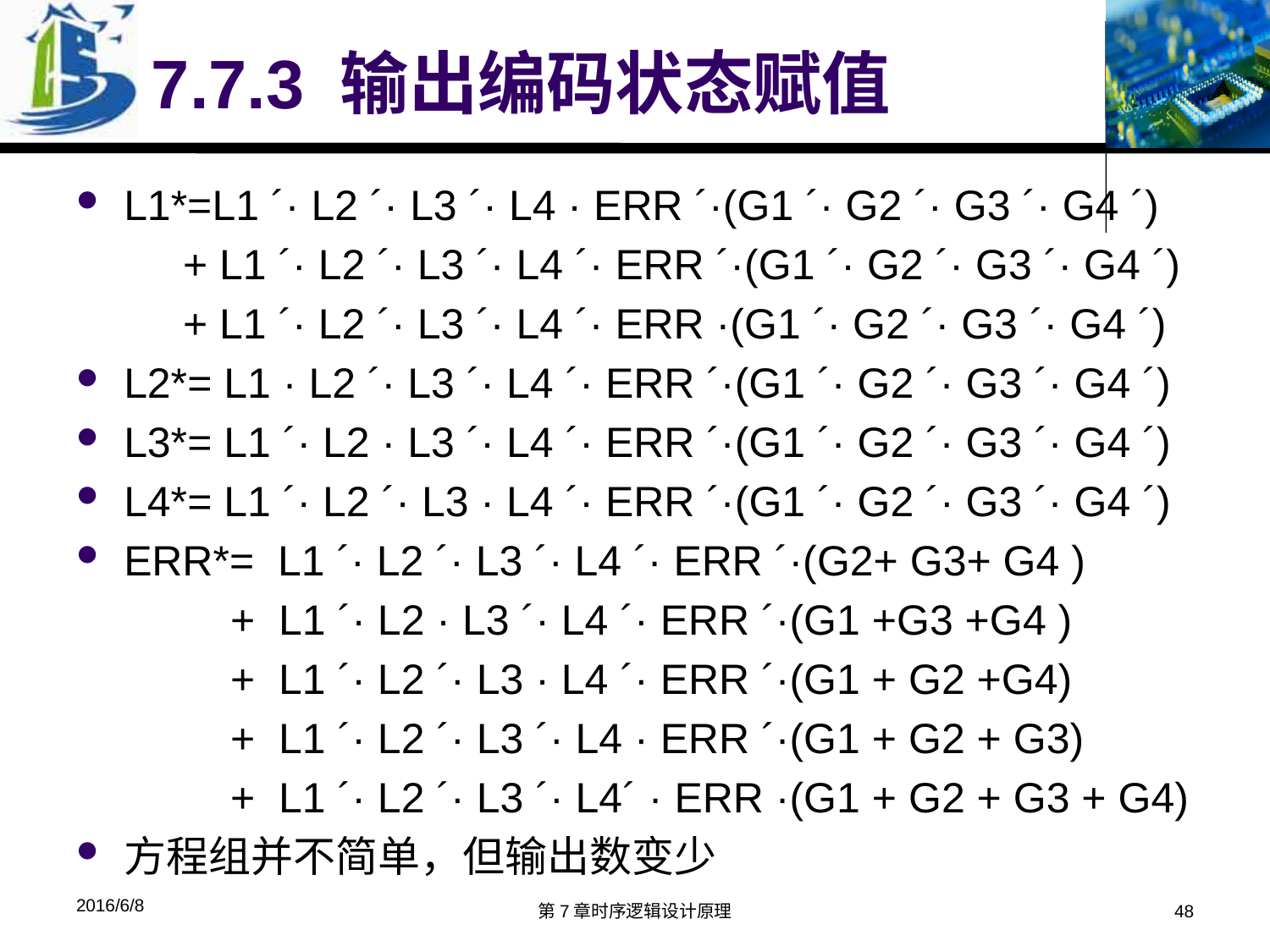

# 7.7.3 输出编码状态赋值
L1*=L1 ´· L2 ´· L3 ´· L4 · ERR ´·(G1 ´· G2 ´· G3 ´· G4 ´)
         + L1 ´· L2 ´· L3 ´· L4 ´· ERR ´·(G1 ´· G2 ´· G3 ´· G4 ´)
         + L1 ´· L2 ´· L3 ´· L4 ´· ERR ·(G1 ´· G2 ´· G3 ´· G4 ´)
L2*= L1 · L2 ´· L3 ´· L4 ´· ERR ´·(G1 ´· G2 ´· G3 ´· G4 ´)
L3*= L1 ´· L2 · L3 ´· L4 ´· ERR ´·(G1 ´· G2 ´· G3 ´· G4 ´)
L4*= L1 ´· L2 ´· L3 · L4 ´· ERR ´·(G1 ´· G2 ´· G3 ´· G4 ´)
ERR*=  L1 ´· L2 ´· L3 ´· L4 ´· ERR ´·(G2+ G3+ G4 )
             +  L1 ´· L2 · L3 ´· L4 ´· ERR ´·(G1 +G3 +G4 )
             +  L1 ´· L2 ´· L3 · L4 ´· ERR ´·(G1 + G2 +G4)
             +  L1 ´· L2 ´· L3 ´· L4 · ERR ´·(G1 + G2 + G3)
             +  L1 ´· L2 ´· L3 ´· L4´ · ERR ·(G1 + G2 + G3 + G4)
方程组并不简单，但输出数变少
2016/6/8
第7章时序逻辑设计原理
48